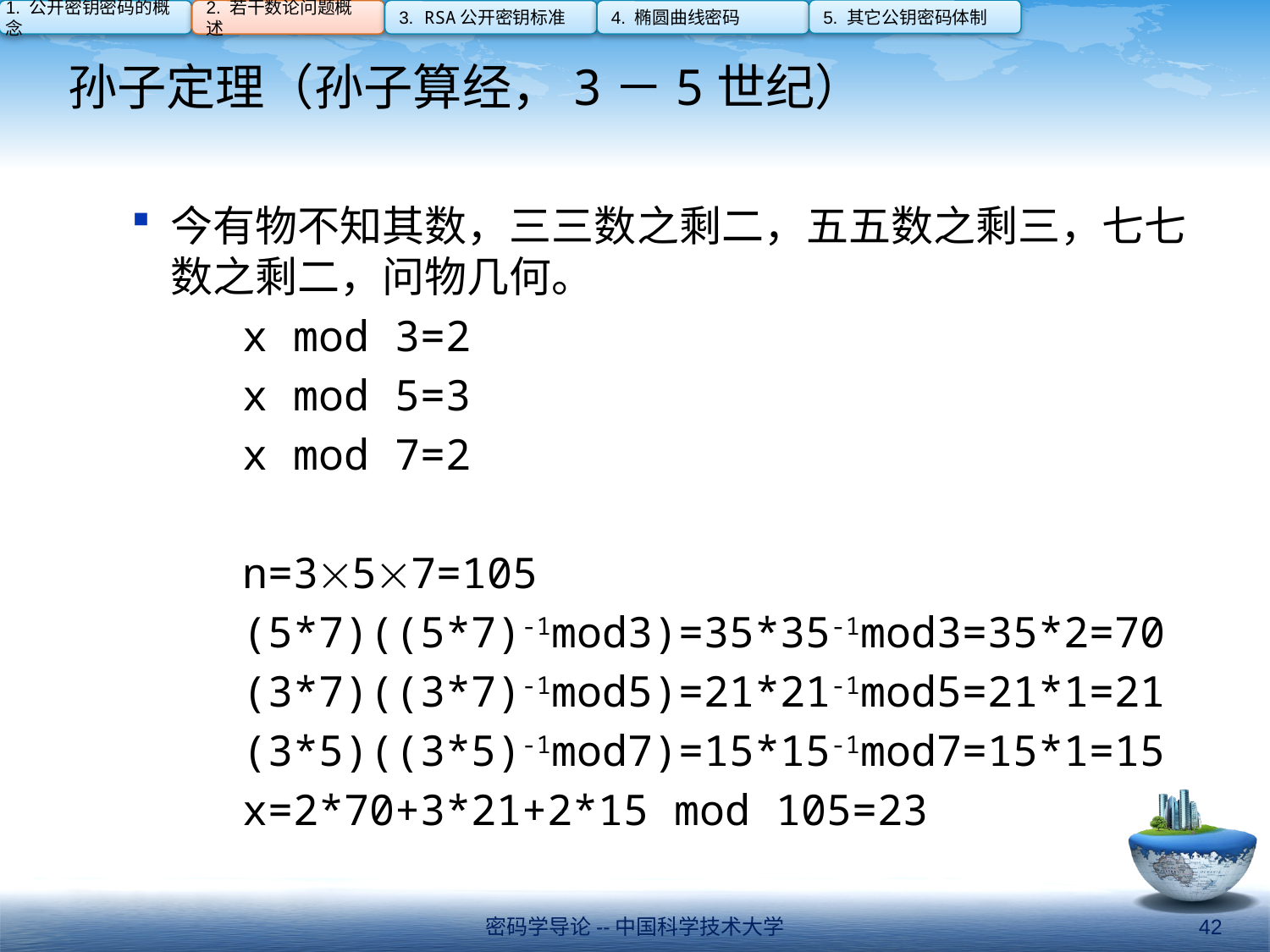

5. 其它公钥密码体制
1. 公开密钥密码的概念
2. 若干数论问题概述
3. RSA公开密钥标准
4. 椭圆曲线密码
孙子定理（孙子算经，3－5世纪）

今有物不知其数，三三数之剩二，五五数之剩三，七七数之剩二，问物几何。
		x mod 3=2
		x mod 5=3
		x mod 7=2

		n=3×5×7=105
		(5*7)((5*7)-1mod3)=35*35-1mod3=35*2=70
		(3*7)((3*7)-1mod5)=21*21-1mod5=21*1=21
		(3*5)((3*5)-1mod7)=15*15-1mod7=15*1=15
		x=2*70+3*21+2*15 mod 105=23
密码学导论--中国科学技术大学
42